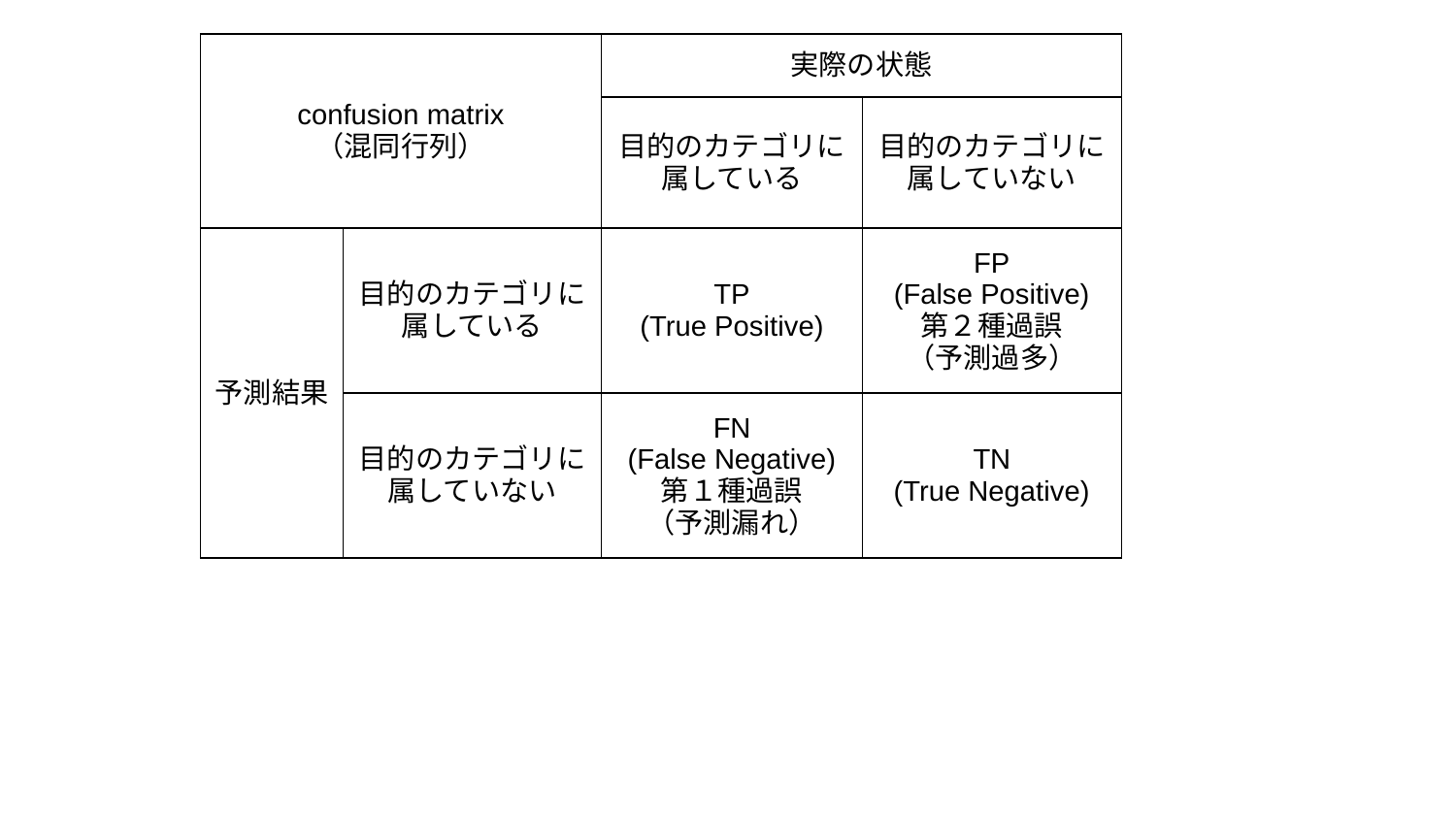

| confusion matrix （混同行列） |  | 実際の状態 |  |
| --- | --- | --- | --- |
|  |  | 目的のカテゴリに 属している | 目的のカテゴリに 属していない |
| 予測結果 | 目的のカテゴリに 属している | TP (True Positive) | FP (False Positive) 第２種過誤 （予測過多） |
|  | 目的のカテゴリに 属していない | FN (False Negative) 第１種過誤 （予測漏れ） | TN (True Negative) |